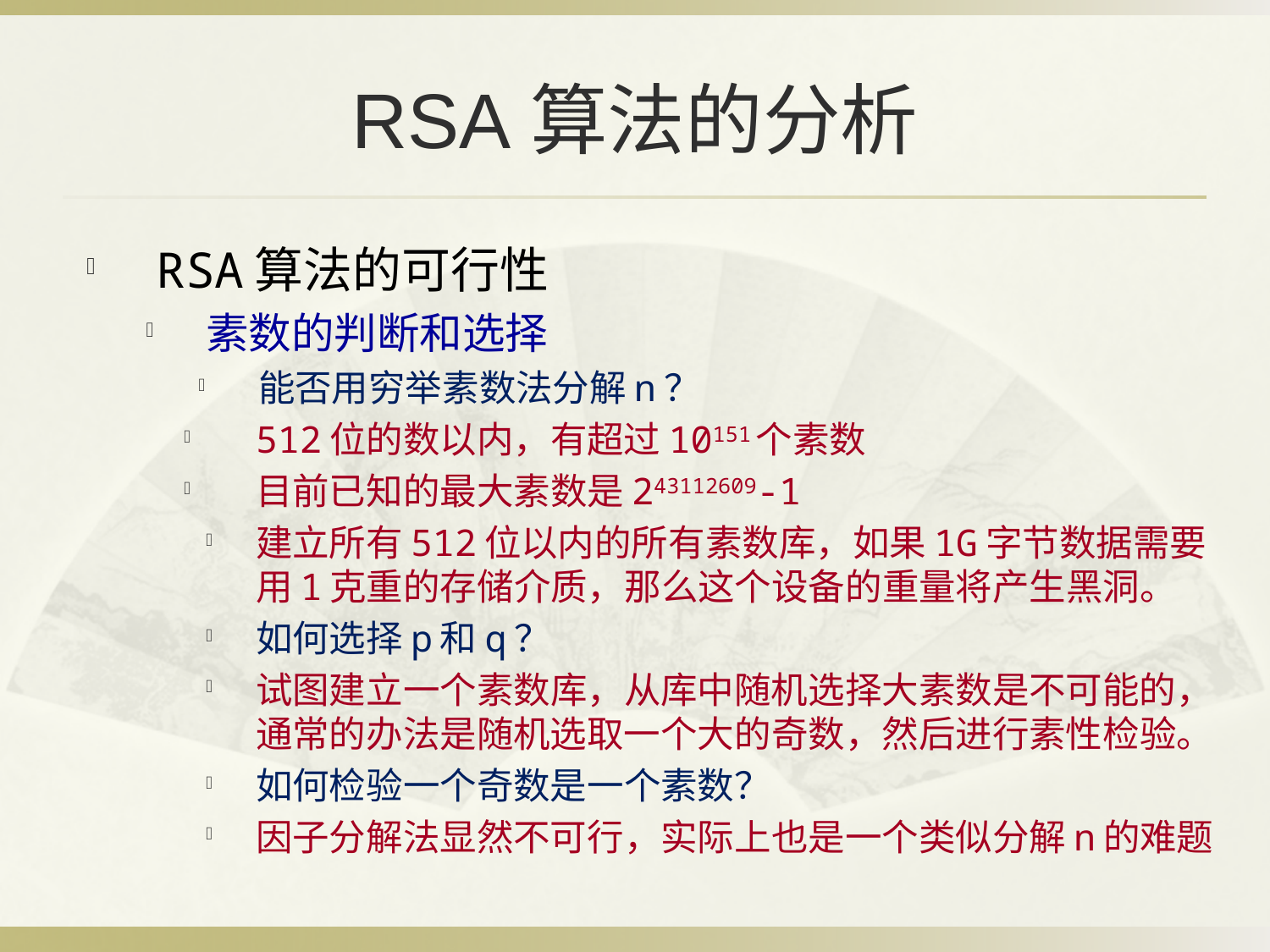

# RSA算法的分析
RSA算法的可行性
素数的判断和选择
能否用穷举素数法分解n？
512位的数以内，有超过10151个素数
目前已知的最大素数是243112609-1
建立所有512位以内的所有素数库，如果1G字节数据需要用1克重的存储介质，那么这个设备的重量将产生黑洞。
如何选择p和q？
试图建立一个素数库，从库中随机选择大素数是不可能的，通常的办法是随机选取一个大的奇数，然后进行素性检验。
如何检验一个奇数是一个素数？
因子分解法显然不可行，实际上也是一个类似分解n的难题